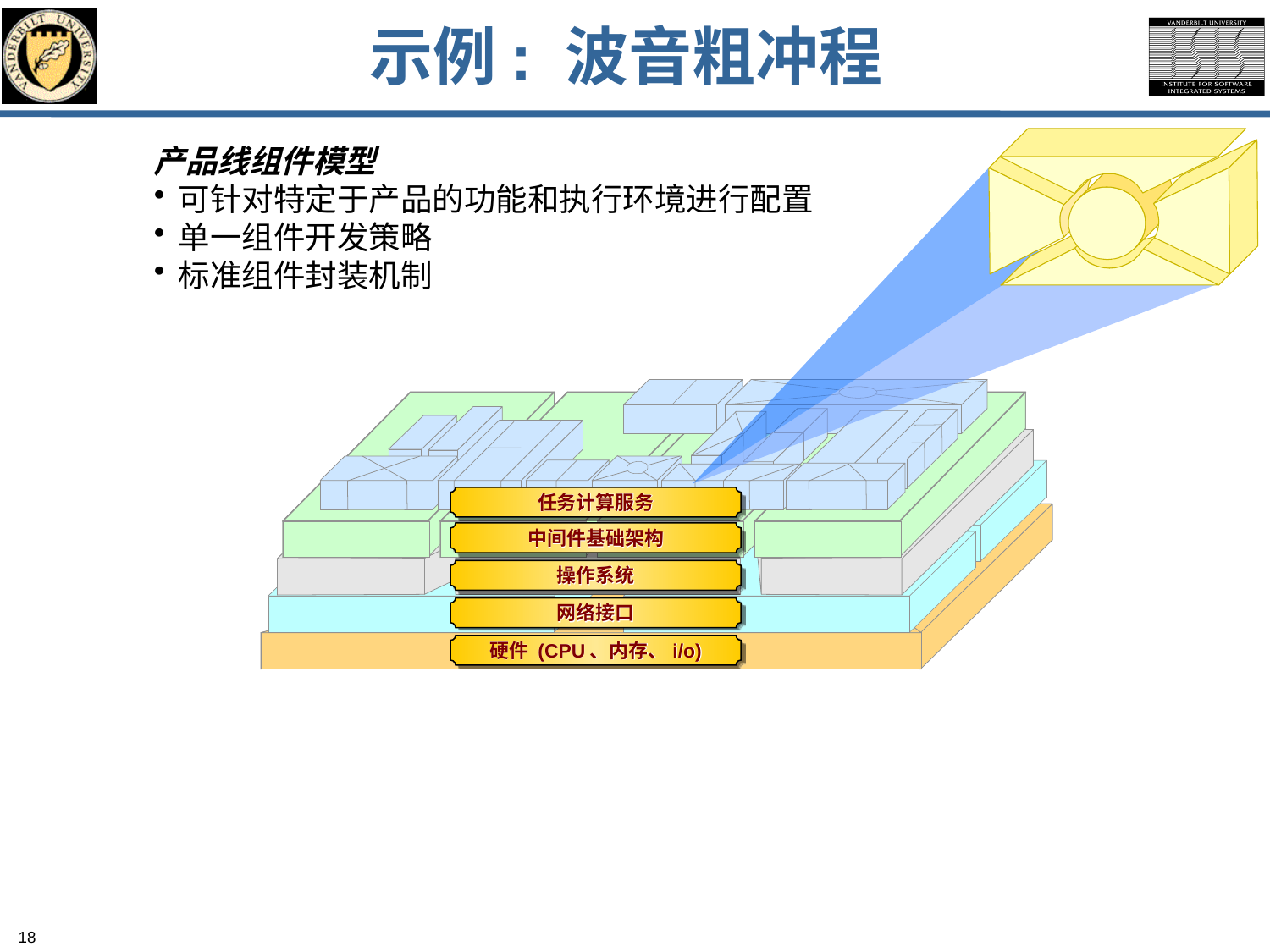

# 示例: 波音粗冲程

产品线组件模型
可针对特定于产品的功能和执行环境进行配置
单一组件开发策略
标准组件封装机制

任务计算服务

中间件基础架构

操作系统

网络接口

硬件 (CPU、内存、i/o)
18